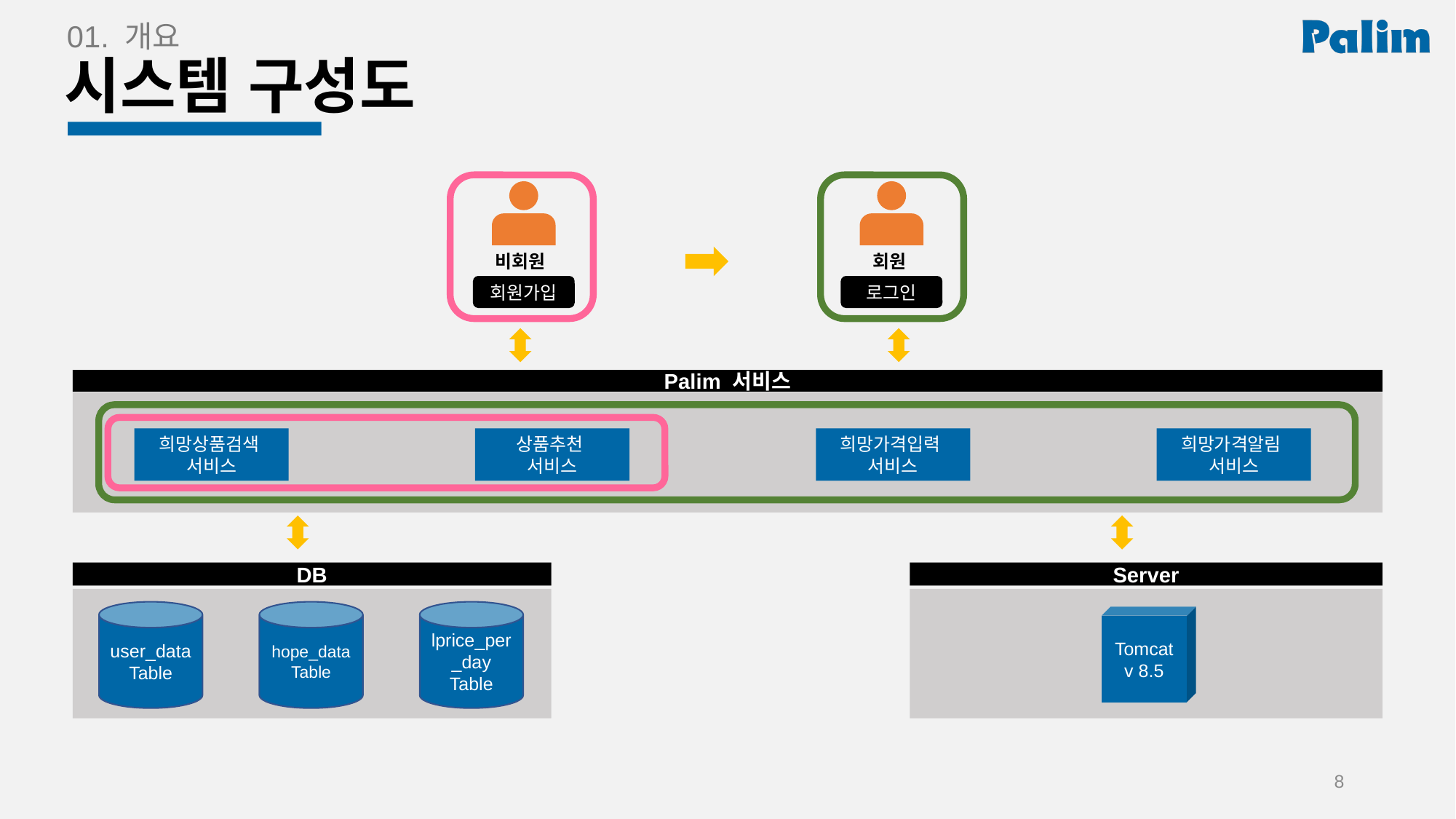

01. 개요
# 시스템 구성도

비회원
회원가입

회원
로그인

Palim 서비스

상품추천
서비스
희망상품검색
서비스
희망가격입력
서비스
희망가격알림
서비스

DB
Server

user_data Table
hope_data
Table
lprice_per_day Table
Tomcat v 8.5
8